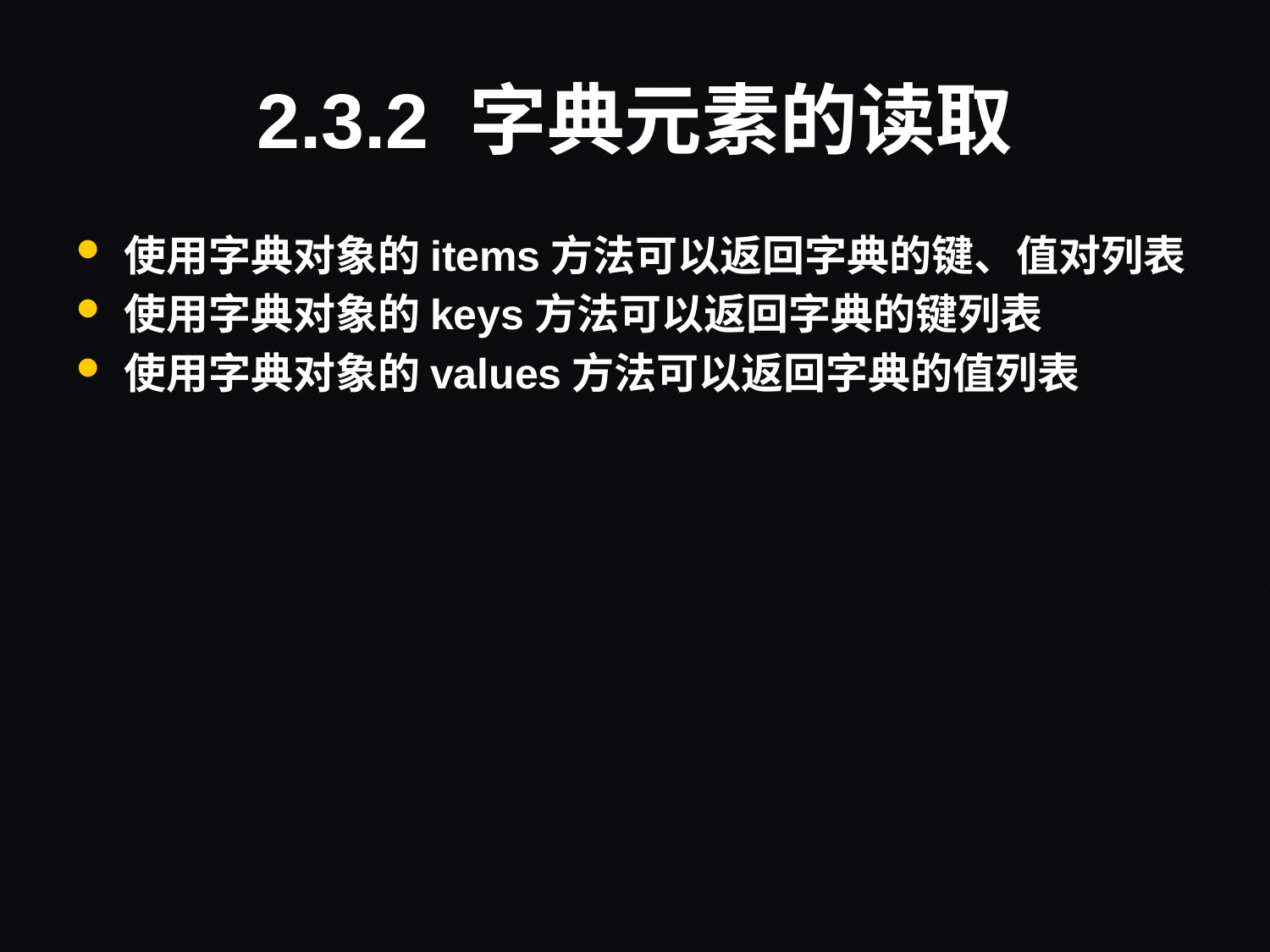

# 2.3.2 字典元素的读取
使用字典对象的items方法可以返回字典的键、值对列表
使用字典对象的keys方法可以返回字典的键列表
使用字典对象的values方法可以返回字典的值列表